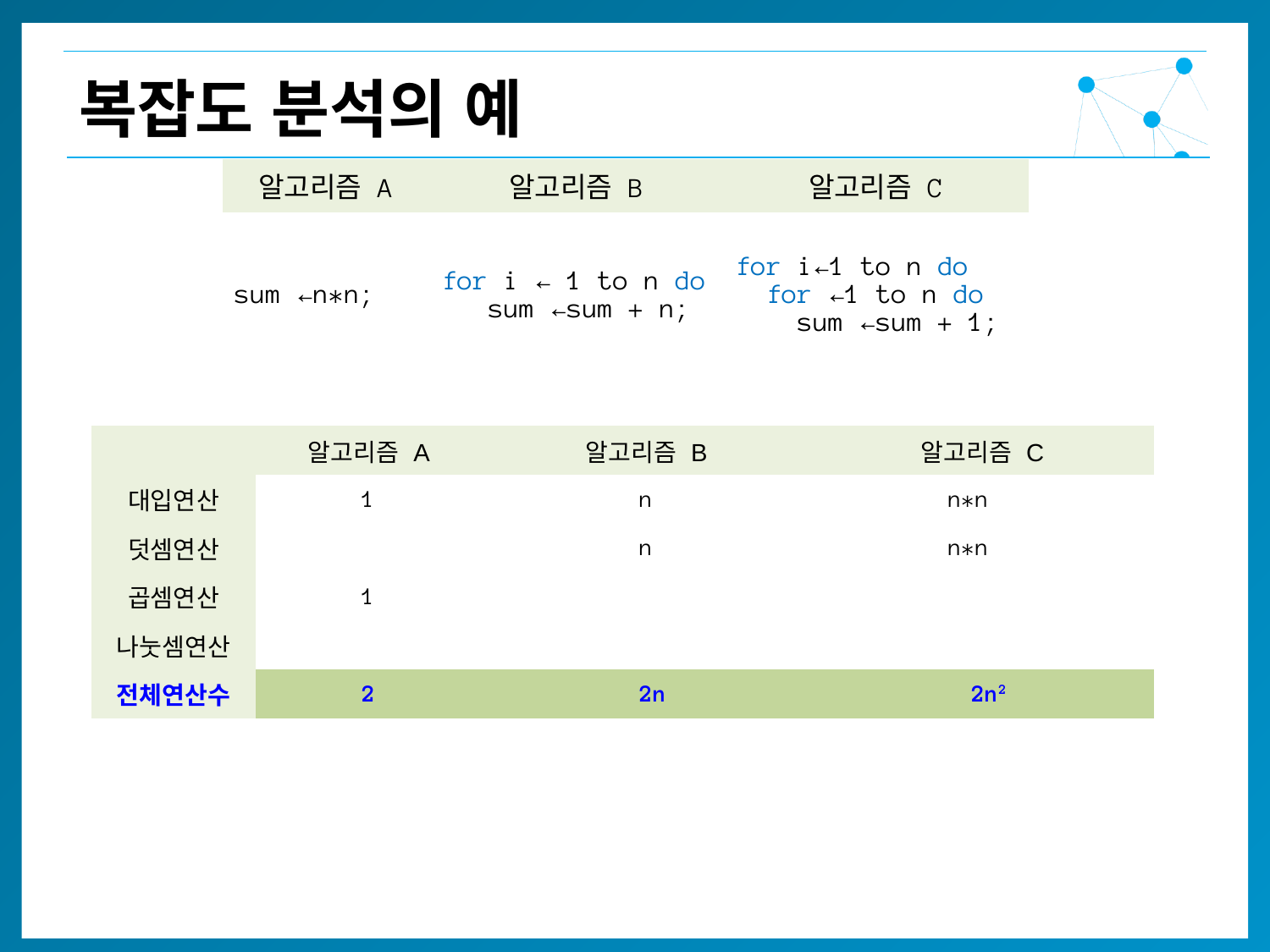

복잡도 분석의 예
| 알고리즘 A | 알고리즘 B | 알고리즘 C |
| --- | --- | --- |
| sum ←n\*n; | for i ← 1 to n do    sum ←sum + n; | for i←1 to n do   for ←1 to n do     sum ←sum + 1; |
|  | 알고리즘 A | 알고리즘 B | 알고리즘 C |
| --- | --- | --- | --- |
| 대입연산 | 1 | n | n\*n |
| 덧셈연산 |  | n | n\*n |
| 곱셈연산 | 1 |  |  |
| 나눗셈연산 |  |  |  |
| 전체연산수 | 2 | 2n | 2n2 |